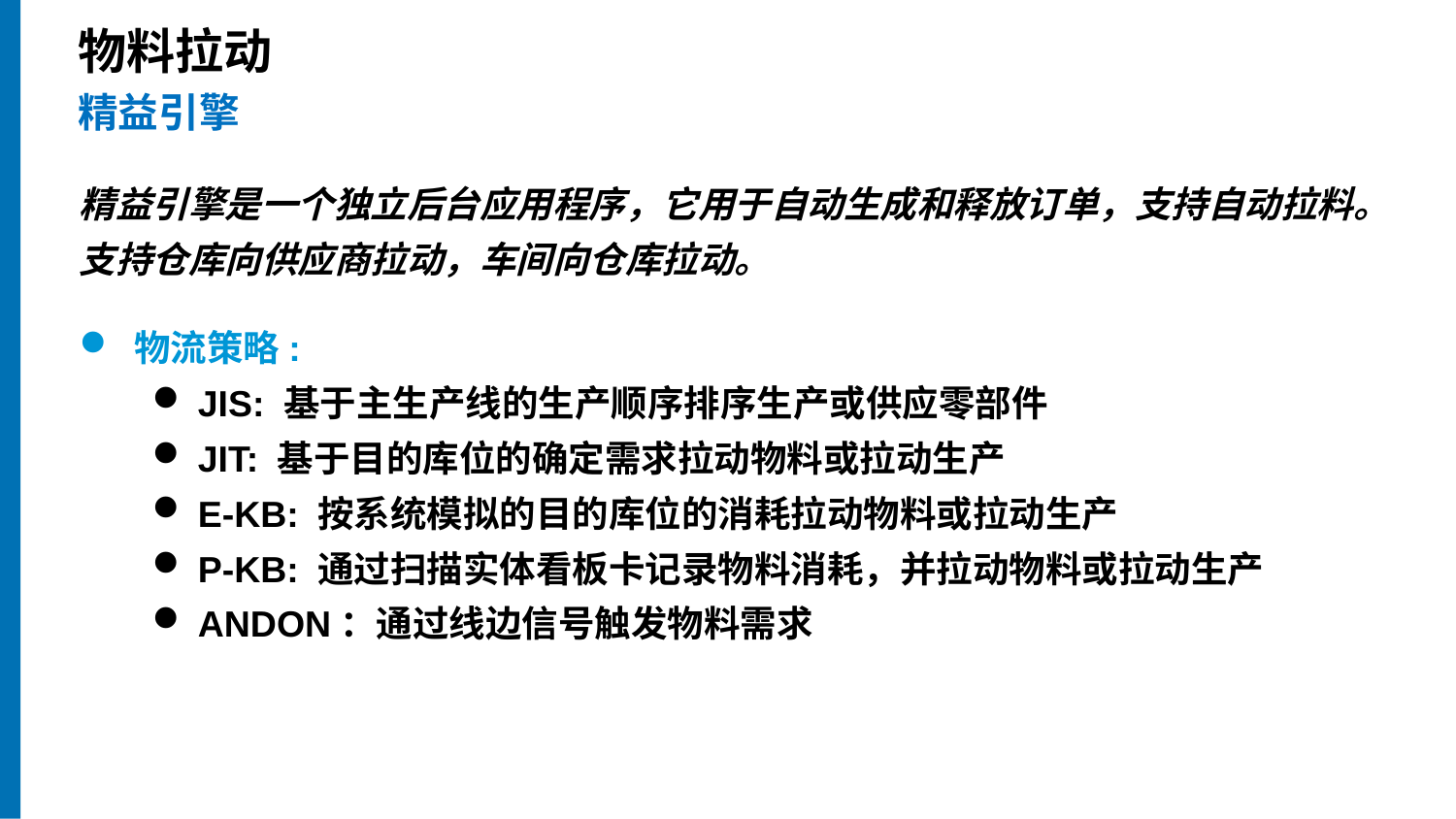

# 物料拉动
精益引擎
精益引擎是一个独立后台应用程序，它用于自动生成和释放订单，支持自动拉料。
支持仓库向供应商拉动，车间向仓库拉动。

物流策略:
JIS: 基于主生产线的生产顺序排序生产或供应零部件
JIT: 基于目的库位的确定需求拉动物料或拉动生产
E-KB: 按系统模拟的目的库位的消耗拉动物料或拉动生产
P-KB: 通过扫描实体看板卡记录物料消耗，并拉动物料或拉动生产
ANDON：通过线边信号触发物料需求